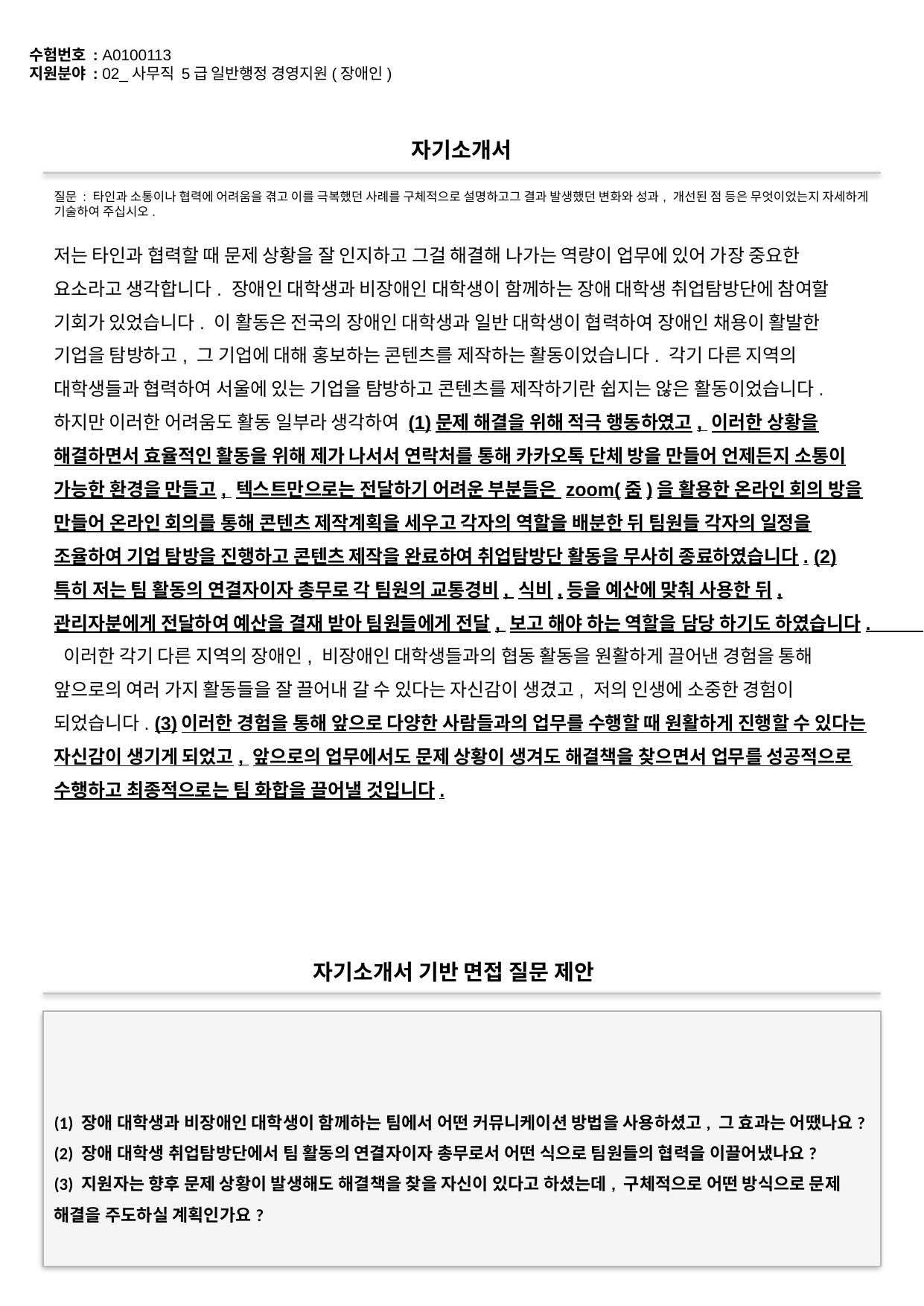

수험번호 : A0100113
지원분야 : 02_사무직 5급 일반행정 경영지원(장애인)
#

자기소개서

질문 : 타인과 소통이나 협력에 어려움을 겪고 이를 극복했던 사례를 구체적으로 설명하고그 결과 발생했던 변화와 성과, 개선된 점 등은 무엇이었는지 자세하게 기술하여 주십시오.

저는 타인과 협력할 때 문제 상황을 잘 인지하고 그걸 해결해 나가는 역량이 업무에 있어 가장 중요한 요소라고 생각합니다. 장애인 대학생과 비장애인 대학생이 함께하는 장애 대학생 취업탐방단에 참여할 기회가 있었습니다. 이 활동은 전국의 장애인 대학생과 일반 대학생이 협력하여 장애인 채용이 활발한 기업을 탐방하고, 그 기업에 대해 홍보하는 콘텐츠를 제작하는 활동이었습니다. 각기 다른 지역의 대학생들과 협력하여 서울에 있는 기업을 탐방하고 콘텐츠를 제작하기란 쉽지는 않은 활동이었습니다. 하지만 이러한 어려움도 활동 일부라 생각하여 (1)문제 해결을 위해 적극 행동하였고, 이러한 상황을 해결하면서 효율적인 활동을 위해 제가 나서서 연락처를 통해 카카오톡 단체 방을 만들어 언제든지 소통이 가능한 환경을 만들고, 텍스트만으로는 전달하기 어려운 부분들은 zoom(줌)을 활용한 온라인 회의 방을 만들어 온라인 회의를 통해 콘텐츠 제작계획을 세우고 각자의 역할을 배분한 뒤 팀원들 각자의 일정을 조율하여 기업 탐방을 진행하고 콘텐츠 제작을 완료하여 취업탐방단 활동을 무사히 종료하였습니다. (2)특히 저는 팀 활동의 연결자이자 총무로 각 팀원의 교통경비, 식비,등을 예산에 맞춰 사용한 뒤, 관리자분에게 전달하여 예산을 결재 받아 팀원들에게 전달, 보고 해야 하는 역할을 담당 하기도 하였습니다. 이러한 각기 다른 지역의 장애인, 비장애인 대학생들과의 협동 활동을 원활하게 끌어낸 경험을 통해 앞으로의 여러 가지 활동들을 잘 끌어내 갈 수 있다는 자신감이 생겼고, 저의 인생에 소중한 경험이 되었습니다. (3)이러한 경험을 통해 앞으로 다양한 사람들과의 업무를 수행할 때 원활하게 진행할 수 있다는 자신감이 생기게 되었고, 앞으로의 업무에서도 문제 상황이 생겨도 해결책을 찾으면서 업무를 성공적으로 수행하고 최종적으로는 팀 화합을 끌어낼 것입니다.

자기소개서 기반 면접 질문 제안

(1) 장애 대학생과 비장애인 대학생이 함께하는 팀에서 어떤 커뮤니케이션 방법을 사용하셨고, 그 효과는 어땠나요?
(2) 장애 대학생 취업탐방단에서 팀 활동의 연결자이자 총무로서 어떤 식으로 팀원들의 협력을 이끌어냈나요?
(3) 지원자는 향후 문제 상황이 발생해도 해결책을 찾을 자신이 있다고 하셨는데, 구체적으로 어떤 방식으로 문제 해결을 주도하실 계획인가요?